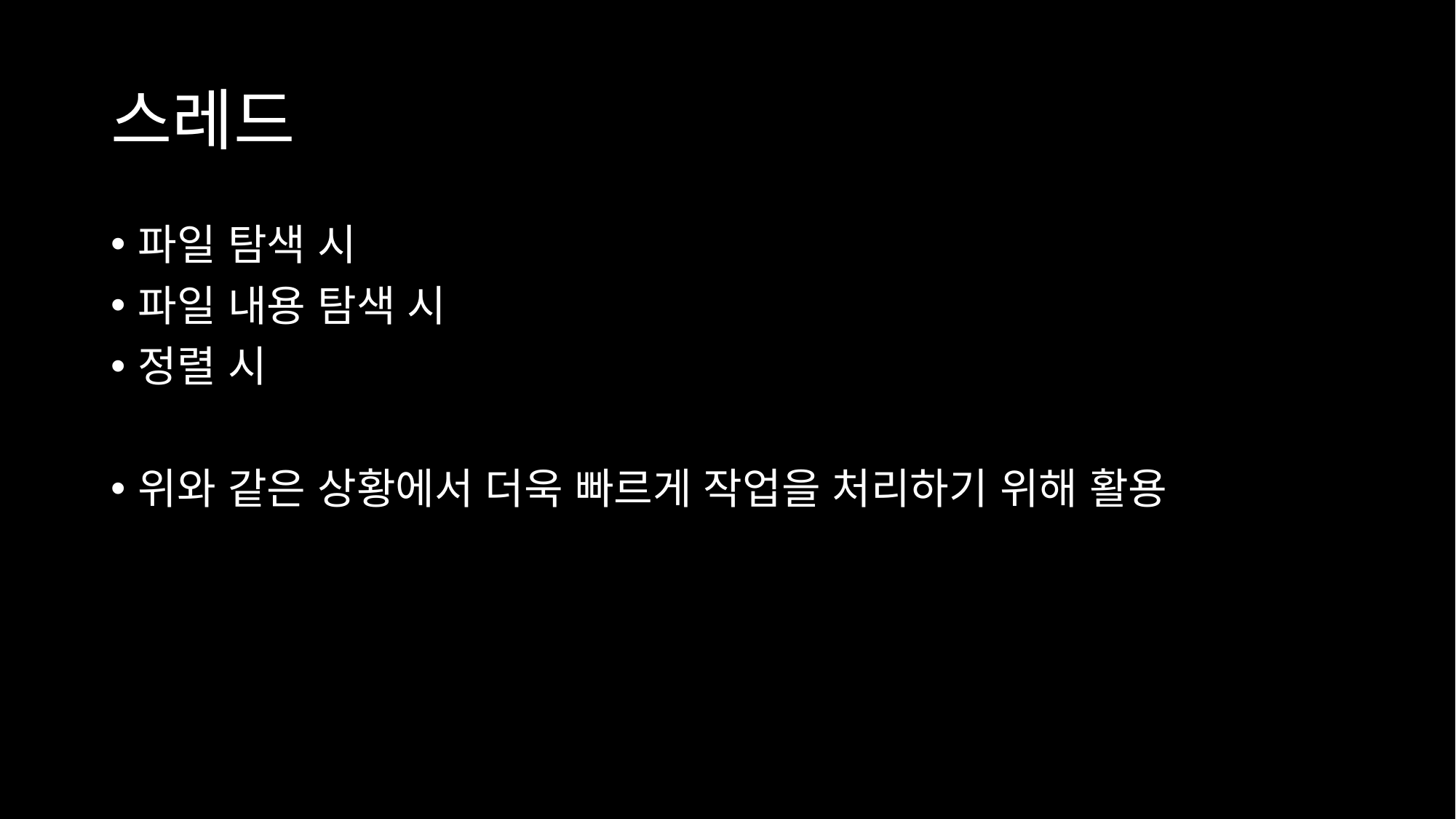

# 스레드
파일 탐색 시
파일 내용 탐색 시
정렬 시

위와 같은 상황에서 더욱 빠르게 작업을 처리하기 위해 활용